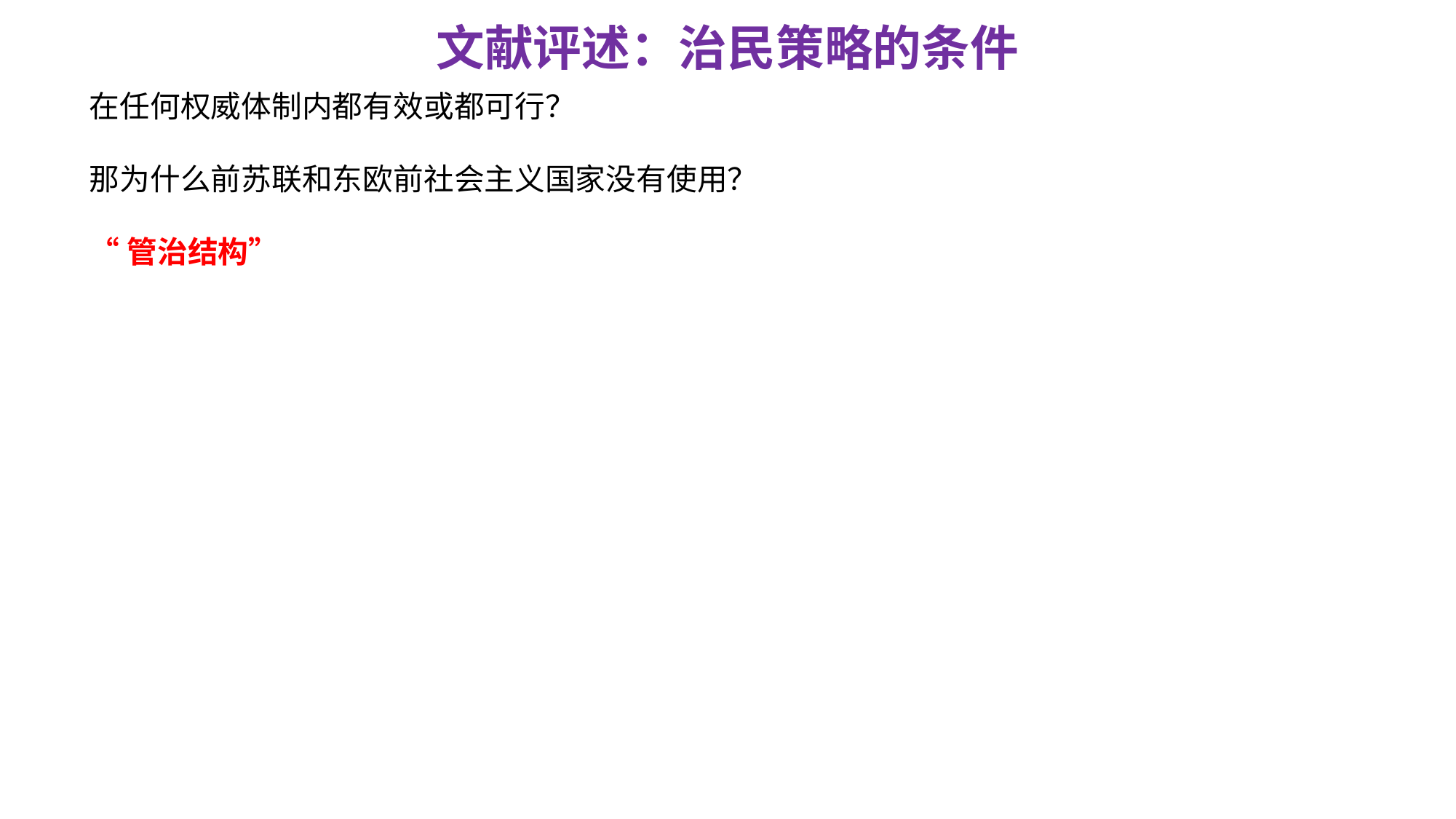

文献评述：治民策略的条件
在任何权威体制内都有效或都可行？

那为什么前苏联和东欧前社会主义国家没有使用？

“管治结构”